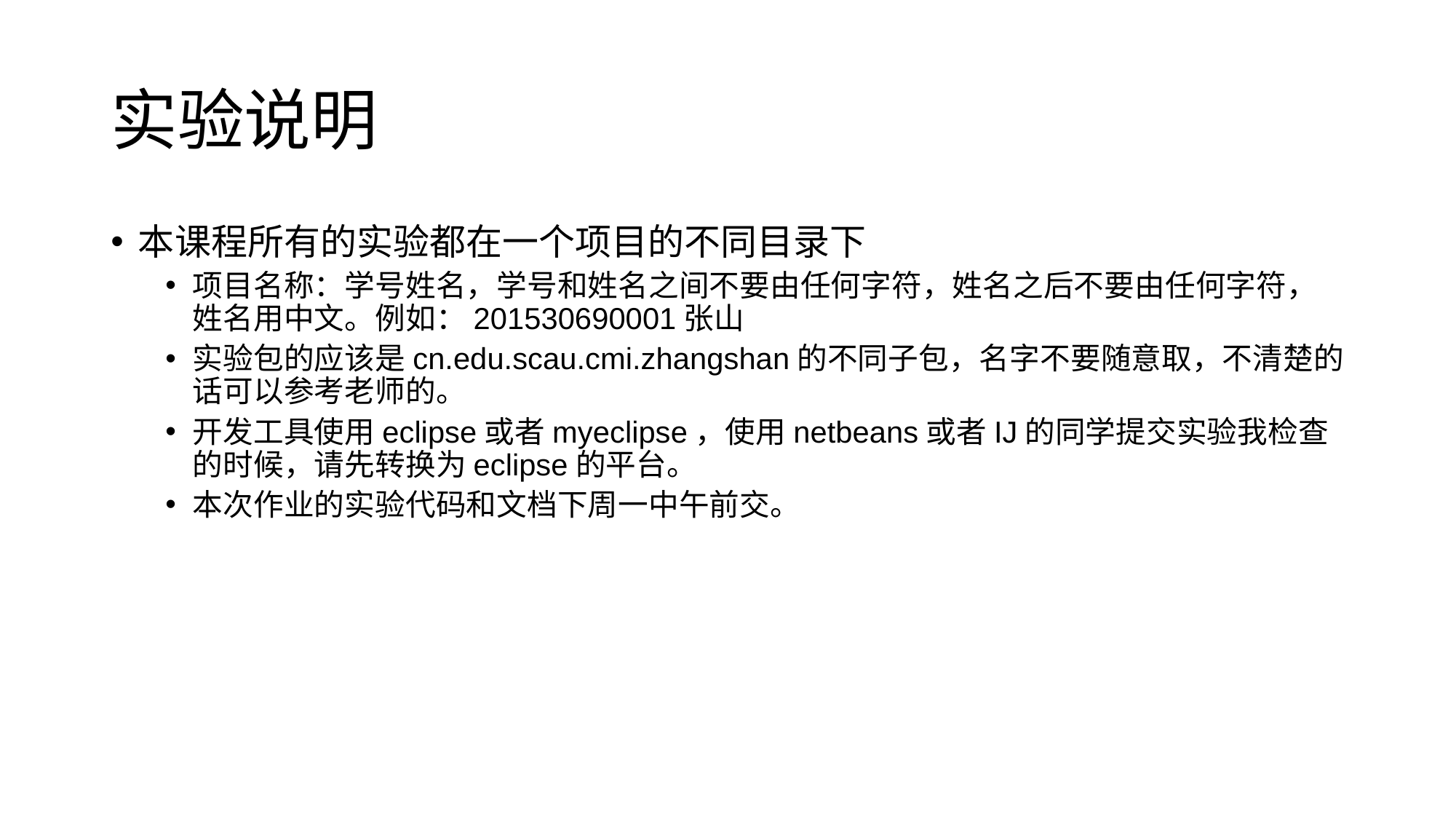

# 实验说明
本课程所有的实验都在一个项目的不同目录下
项目名称：学号姓名，学号和姓名之间不要由任何字符，姓名之后不要由任何字符，姓名用中文。例如：201530690001张山
实验包的应该是cn.edu.scau.cmi.zhangshan的不同子包，名字不要随意取，不清楚的话可以参考老师的。
开发工具使用eclipse或者myeclipse，使用netbeans或者IJ的同学提交实验我检查的时候，请先转换为eclipse的平台。
本次作业的实验代码和文档下周一中午前交。